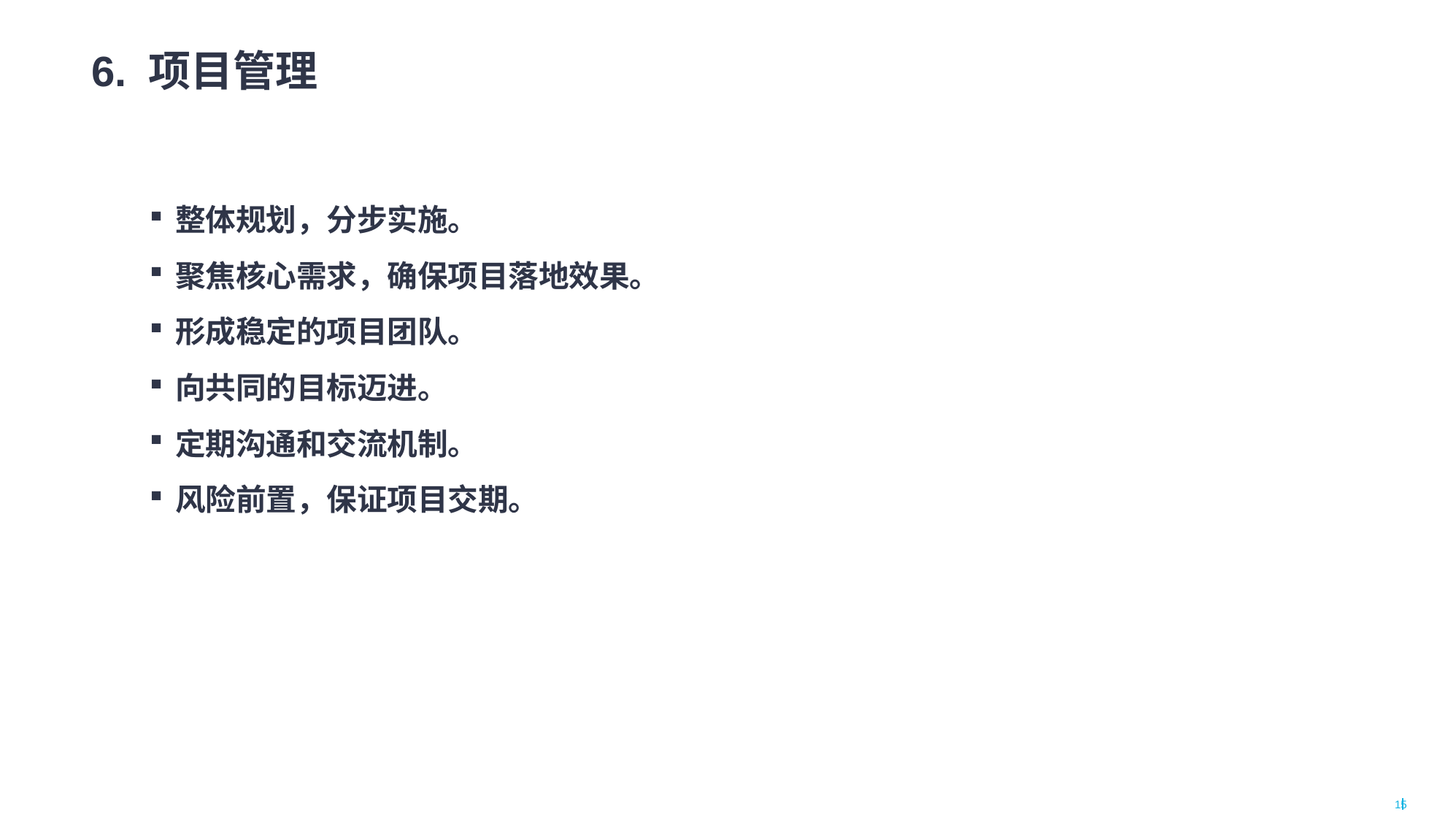

6. 项目管理

整体规划，分步实施。
聚焦核心需求，确保项目落地效果。
形成稳定的项目团队。
向共同的目标迈进。
定期沟通和交流机制。
风险前置，保证项目交期。